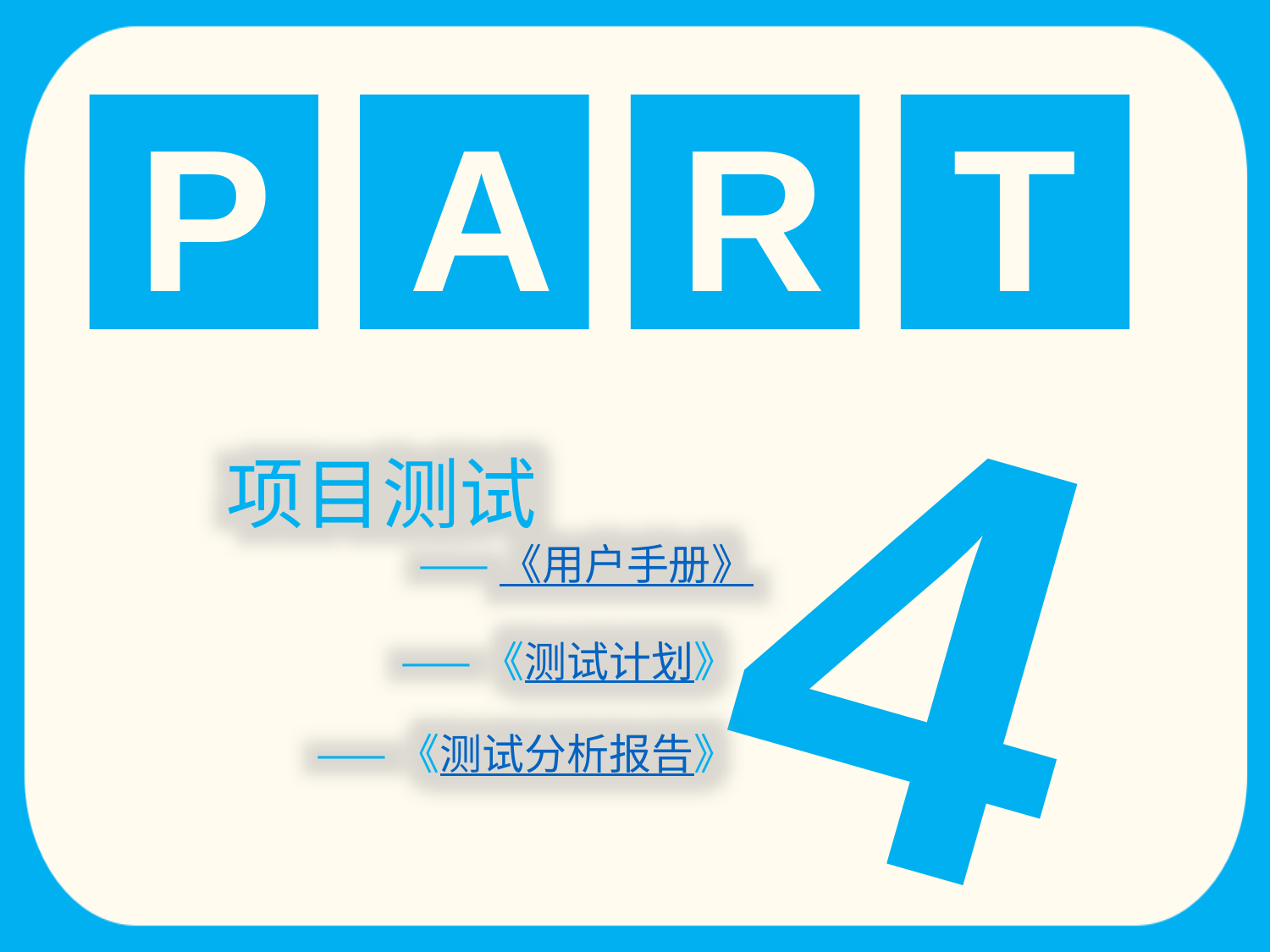

P

A

R

T

4
项目测试
——《用户手册》
——《测试计划》
——《测试分析报告》